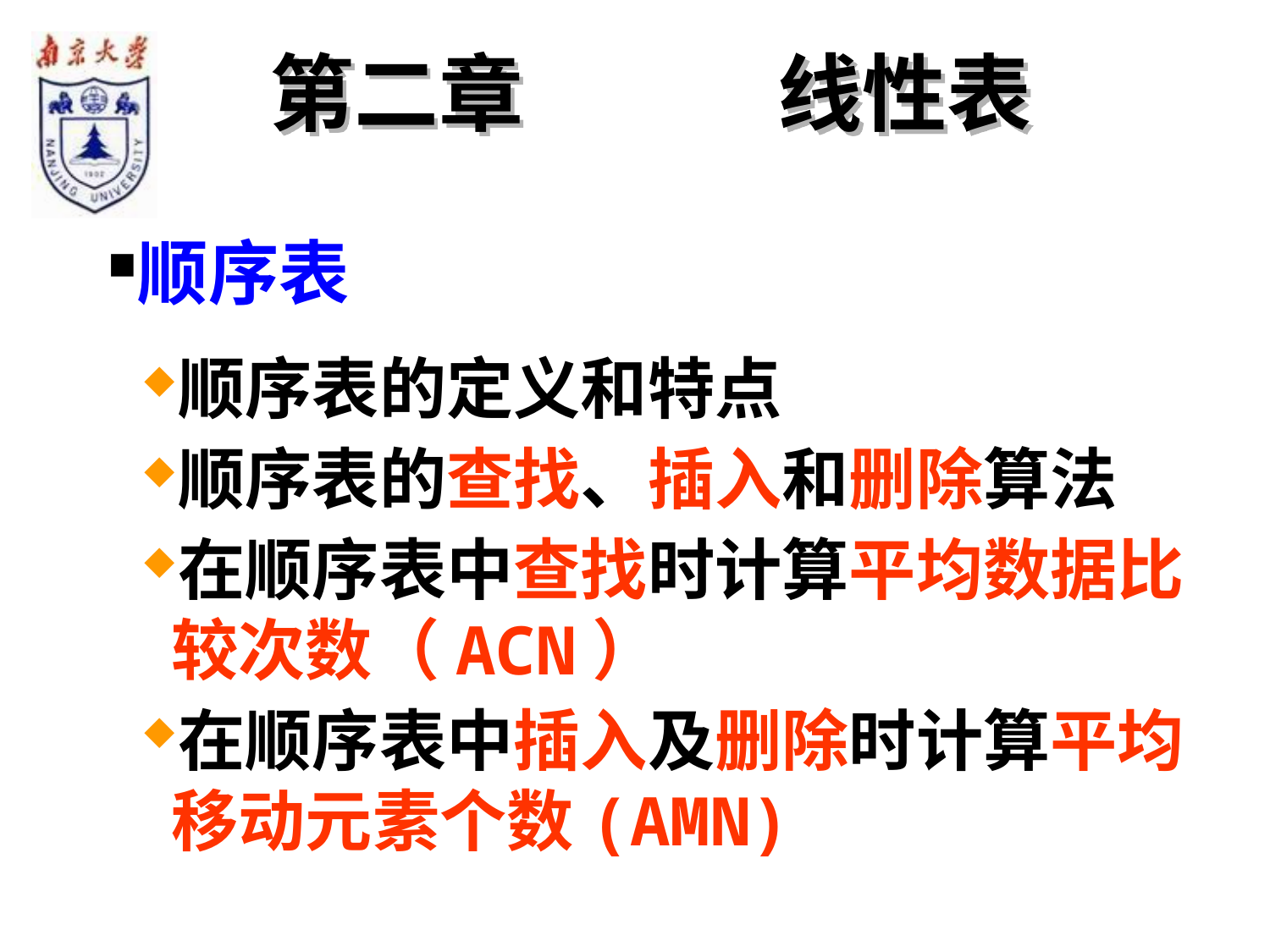

第二章		线性表
顺序表
顺序表的定义和特点
顺序表的查找、插入和删除算法
在顺序表中查找时计算平均数据比较次数（ACN）
在顺序表中插入及删除时计算平均移动元素个数(AMN)